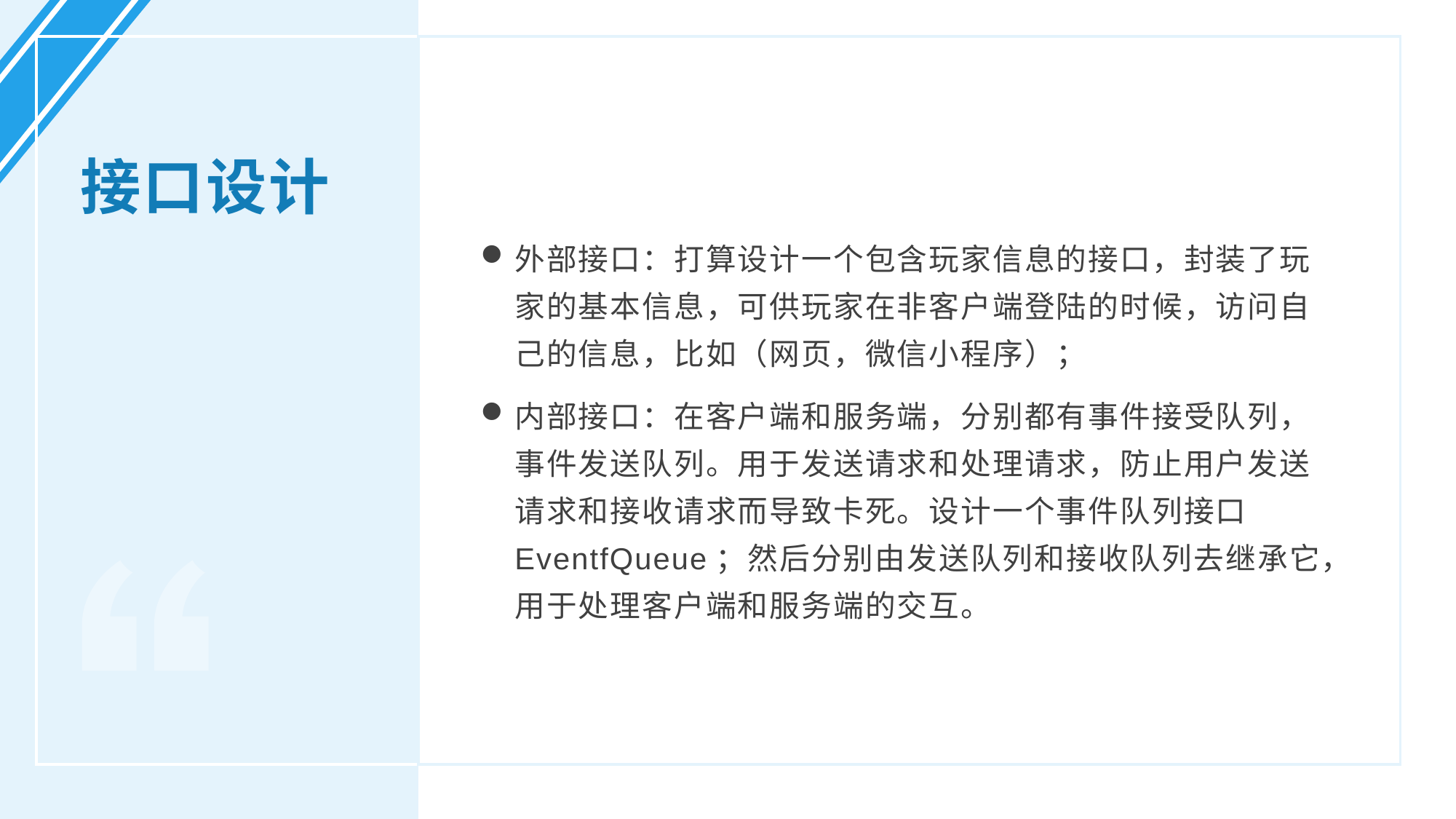

外部接口：打算设计一个包含玩家信息的接口，封装了玩家的基本信息，可供玩家在非客户端登陆的时候，访问自己的信息，比如（网页，微信小程序）；
内部接口：在客户端和服务端，分别都有事件接受队列，事件发送队列。用于发送请求和处理请求，防止用户发送请求和接收请求而导致卡死。设计一个事件队列接口EventfQueue；然后分别由发送队列和接收队列去继承它，用于处理客户端和服务端的交互。
接口设计